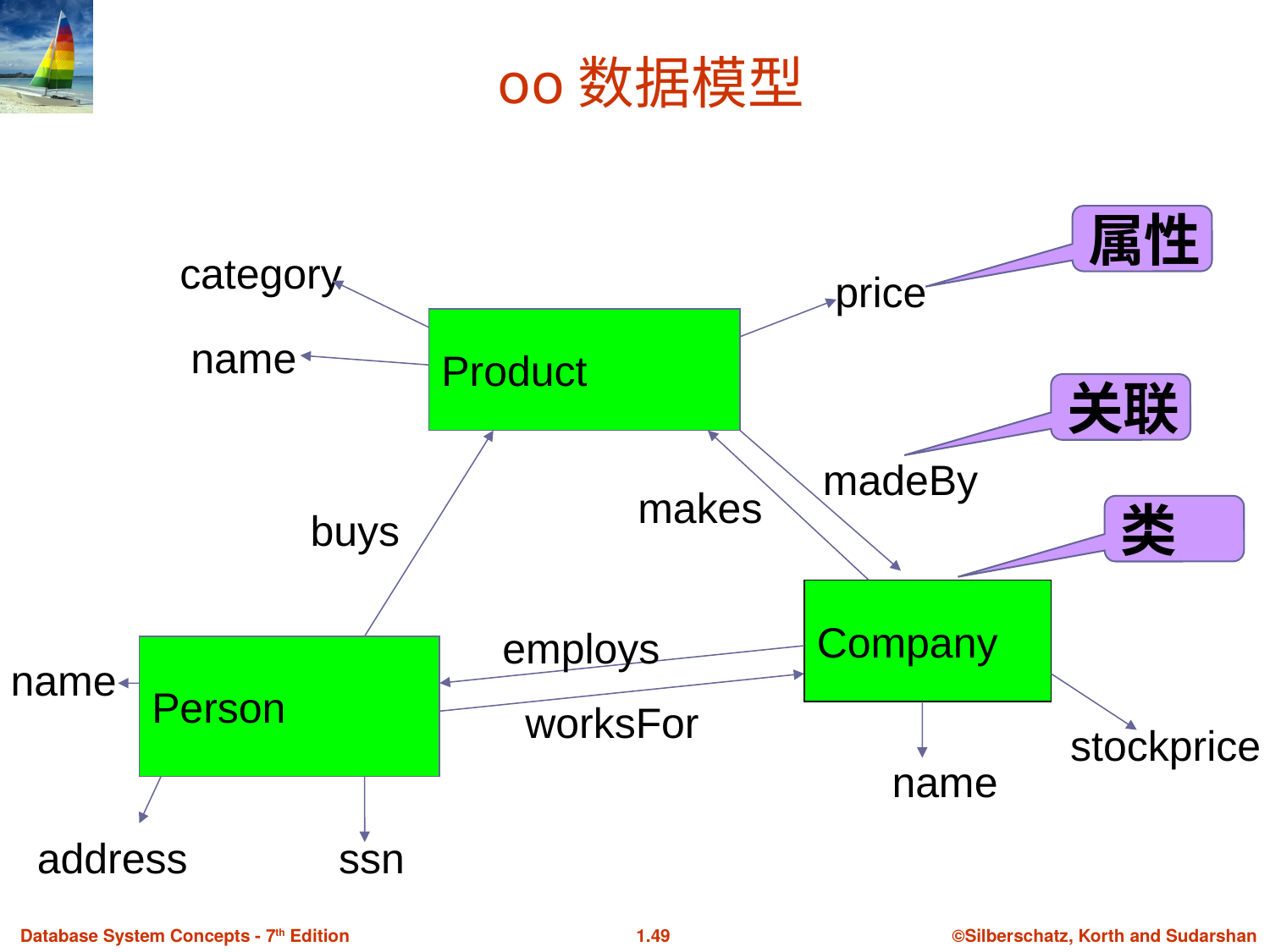

# oo数据模型
属性
category
price

Product
name

关联

madeBy
makes
类
buys
Company
employs
Person

name

worksFor

stockprice
name

address
ssn